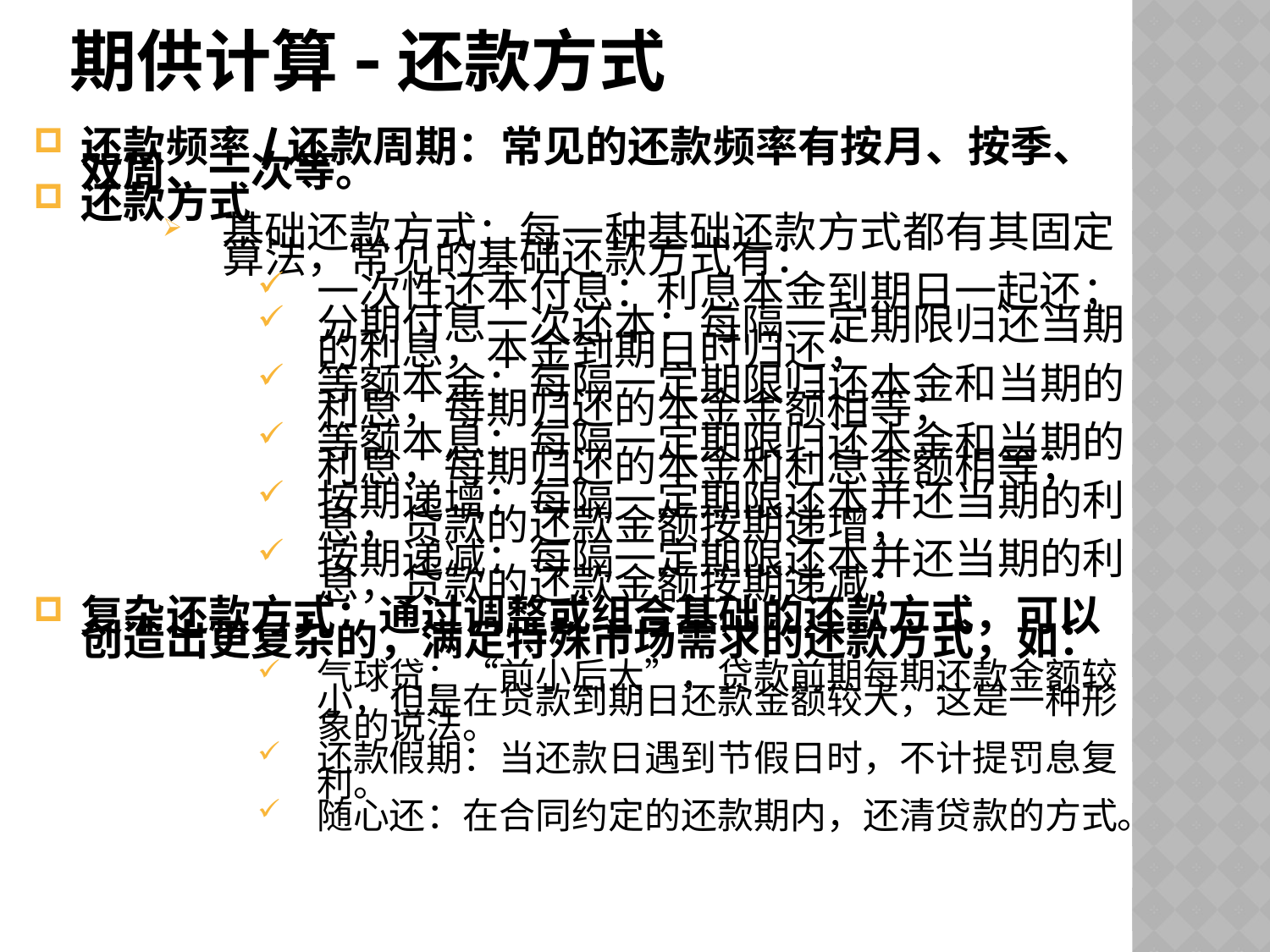

# 期供计算-还款方式
还款频率/还款周期：常见的还款频率有按月、按季、双周、一次等。
还款方式
基础还款方式：每一种基础还款方式都有其固定算法，常见的基础还款方式有：
一次性还本付息：利息本金到期日一起还；
分期付息一次还本：每隔一定期限归还当期的利息，本金到期日时归还；
等额本金：每隔一定期限归还本金和当期的利息，每期归还的本金金额相等；
等额本息：每隔一定期限归还本金和当期的利息，每期归还的本金和利息金额相等；
按期递增：每隔一定期限还本并还当期的利息，贷款的还款金额按期递增；
按期递减：每隔一定期限还本并还当期的利息，贷款的还款金额按期递减；
复杂还款方式：通过调整或组合基础的还款方式，可以创造出更复杂的，满足特殊市场需求的还款方式，如：
气球贷：“前小后大”，贷款前期每期还款金额较小，但是在贷款到期日还款金额较大，这是一种形象的说法。
还款假期：当还款日遇到节假日时，不计提罚息复利。
随心还：在合同约定的还款期内，还清贷款的方式。